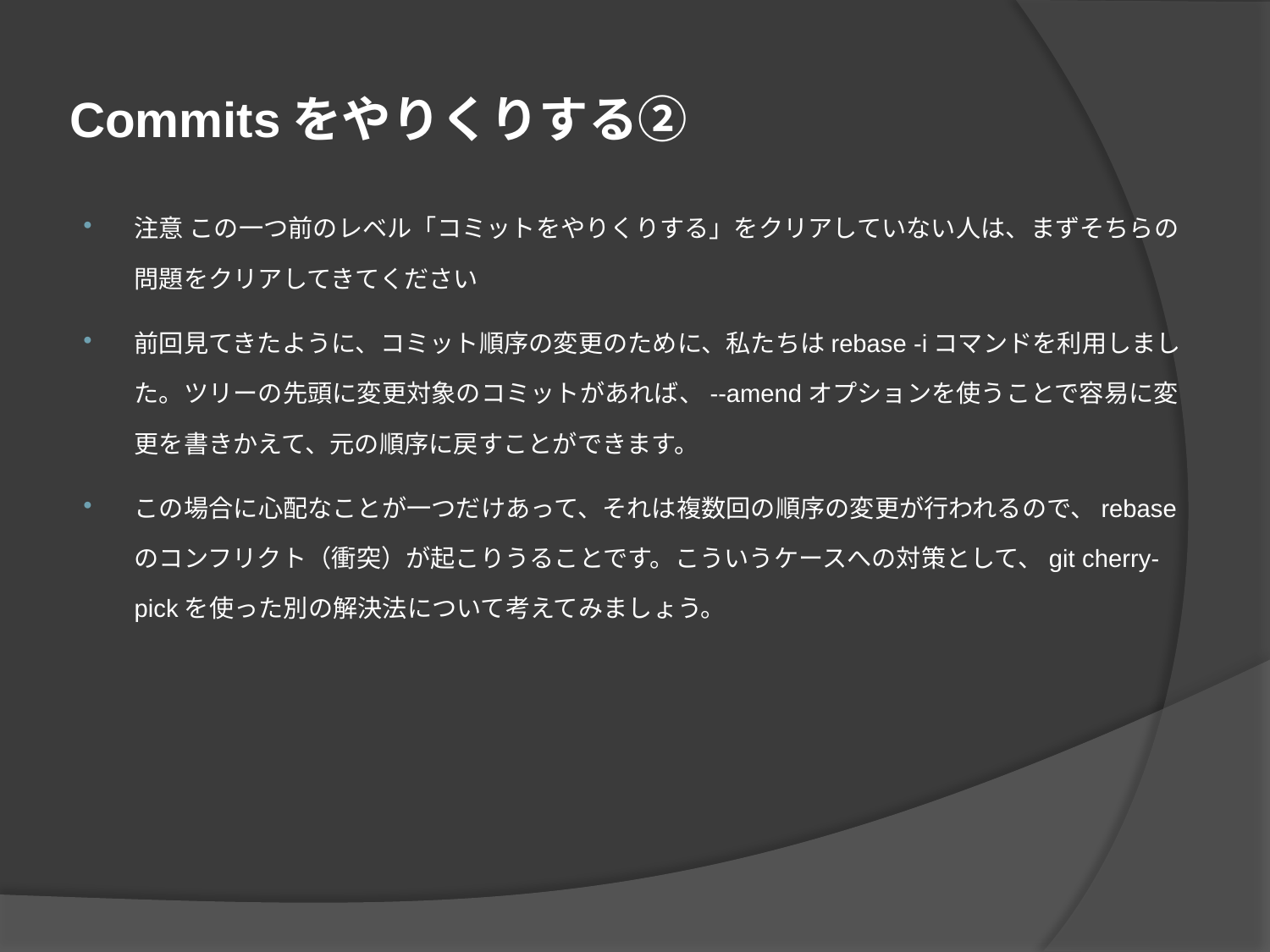

# Commitsをやりくりする②
注意 この一つ前のレベル「コミットをやりくりする」をクリアしていない人は、まずそちらの問題をクリアしてきてください
前回見てきたように、コミット順序の変更のために、私たちはrebase -iコマンドを利用しました。ツリーの先頭に変更対象のコミットがあれば、--amendオプションを使うことで容易に変更を書きかえて、元の順序に戻すことができます。
この場合に心配なことが一つだけあって、それは複数回の順序の変更が行われるので、rebaseのコンフリクト（衝突）が起こりうることです。こういうケースへの対策として、git cherry-pickを使った別の解決法について考えてみましょう。